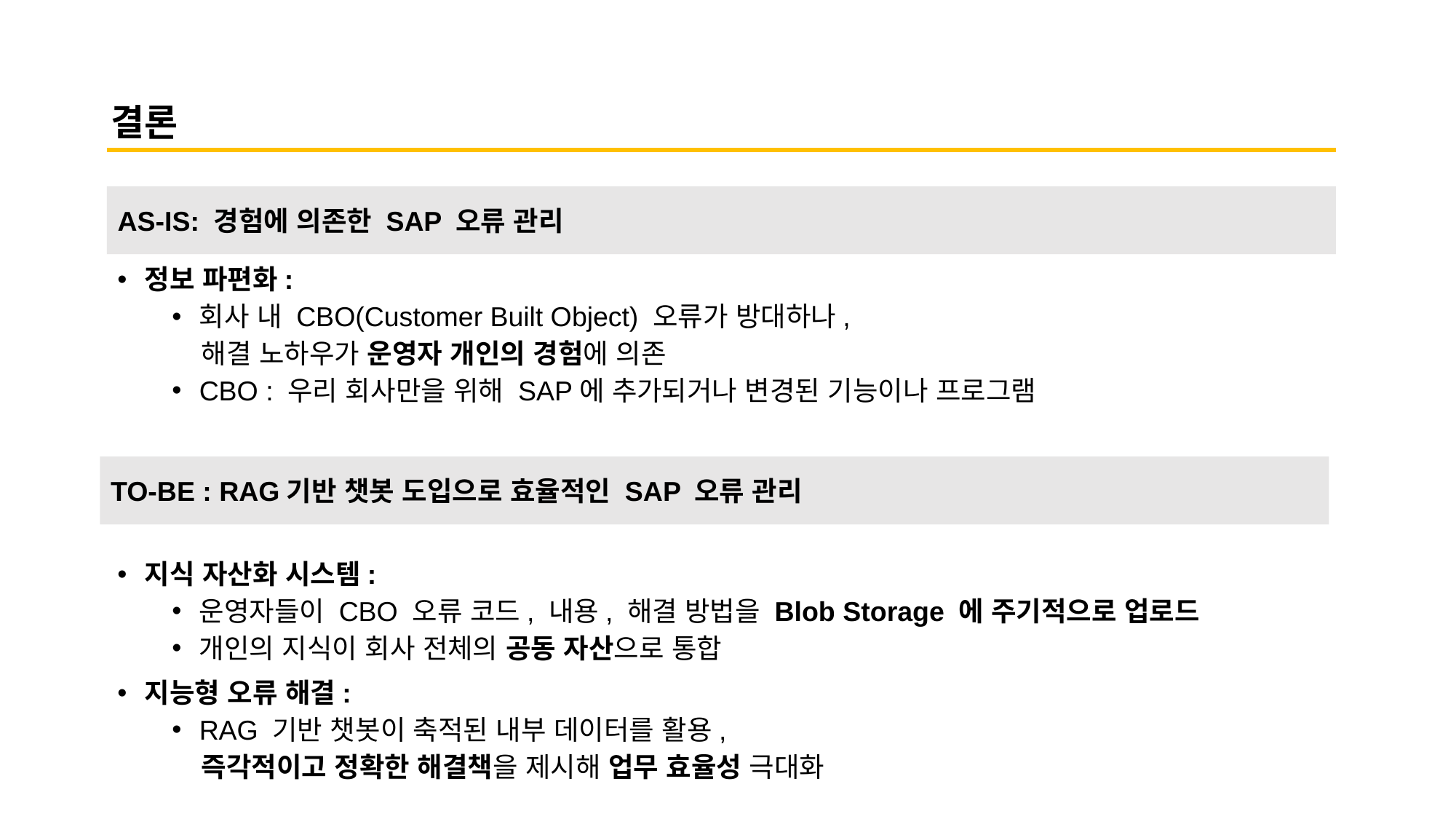

# 결론
AS-IS: 경험에 의존한 SAP 오류 관리
정보 파편화:
회사 내 CBO(Customer Built Object) 오류가 방대하나,
   해결 노하우가 운영자 개인의 경험에 의존
CBO : 우리 회사만을 위해 SAP에 추가되거나 변경된 기능이나 프로그램

지식 자산화 시스템:
운영자들이 CBO 오류 코드, 내용, 해결 방법을 Blob Storage 에 주기적으로 업로드
개인의 지식이 회사 전체의 공동 자산으로 통합
지능형 오류 해결:
RAG 기반 챗봇이 축적된 내부 데이터를 활용,
   즉각적이고 정확한 해결책을 제시해 업무 효율성 극대화
TO-BE : RAG기반 챗봇 도입으로 효율적인 SAP 오류 관리